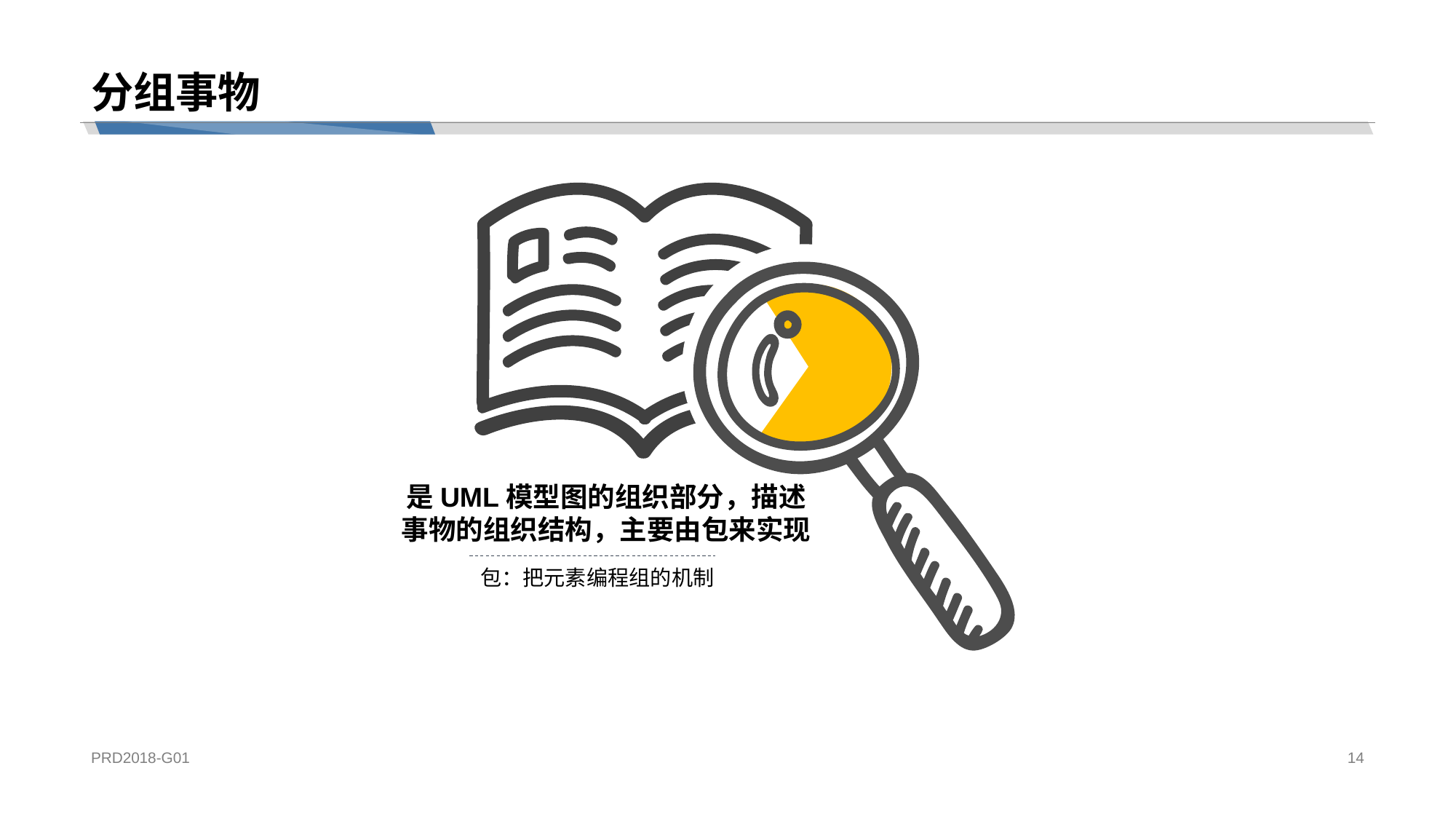

# 分组事物

是UML模型图的组织部分，描述
事物的组织结构，主要由包来实现
包：把元素编程组的机制
PRD2018-G01
14